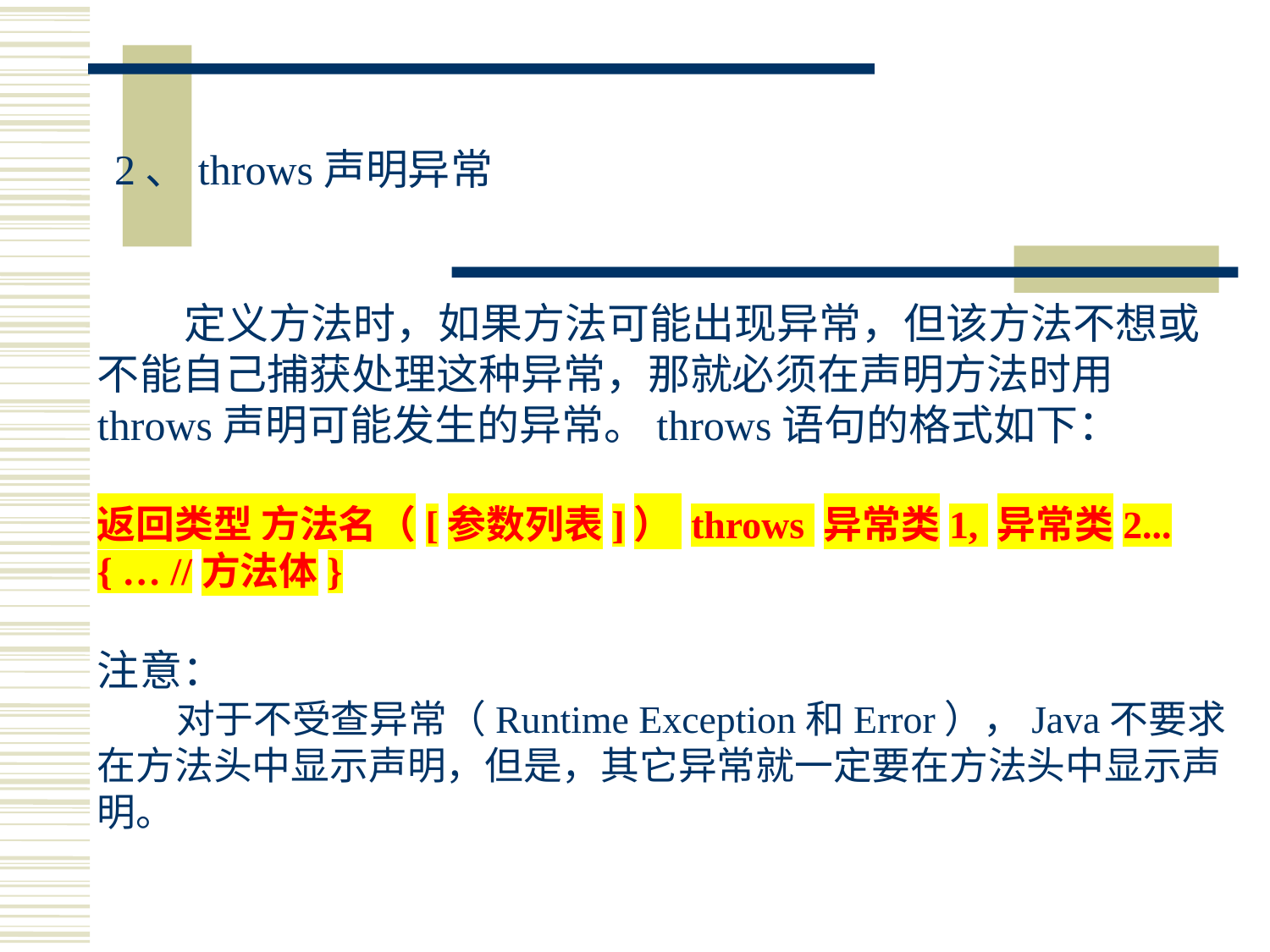

2、throws声明异常
        定义方法时，如果方法可能出现异常，但该方法不想或不能自己捕获处理这种异常，那就必须在声明方法时用throws声明可能发生的异常。throws语句的格式如下：

返回类型 方法名（[参数列表]） throws 异常类1, 异常类2...
{ … //方法体}

注意：
        对于不受查异常（Runtime Exception和Error），Java不要求在方法头中显示声明，但是，其它异常就一定要在方法头中显示声明。